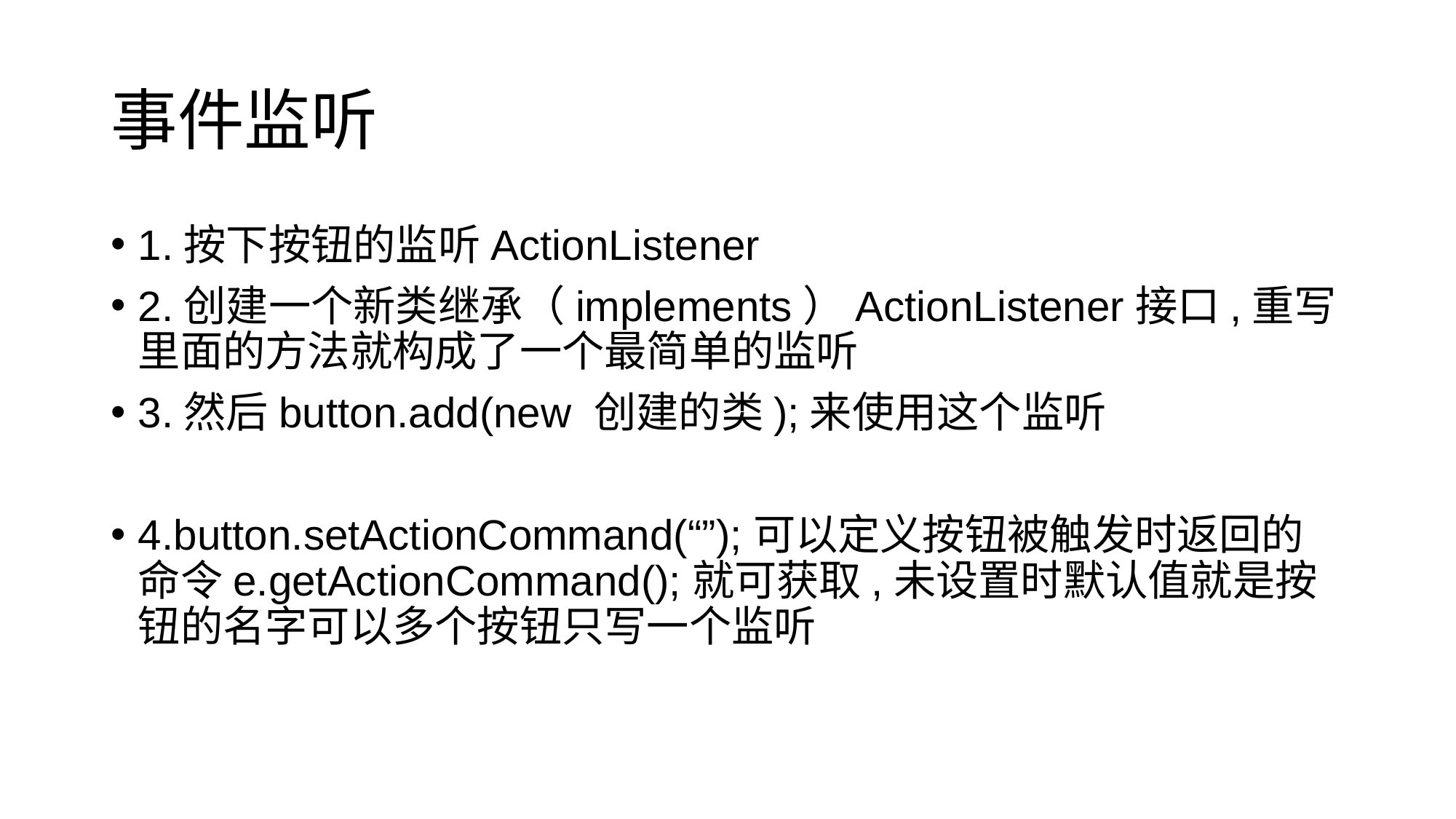

# 事件监听
1.按下按钮的监听ActionListener
2.创建一个新类继承（implements）ActionListener接口,重写里面的方法就构成了一个最简单的监听
3.然后button.add(new 创建的类);来使用这个监听

4.button.setActionCommand(“”);可以定义按钮被触发时返回的命令e.getActionCommand();就可获取,未设置时默认值就是按钮的名字可以多个按钮只写一个监听